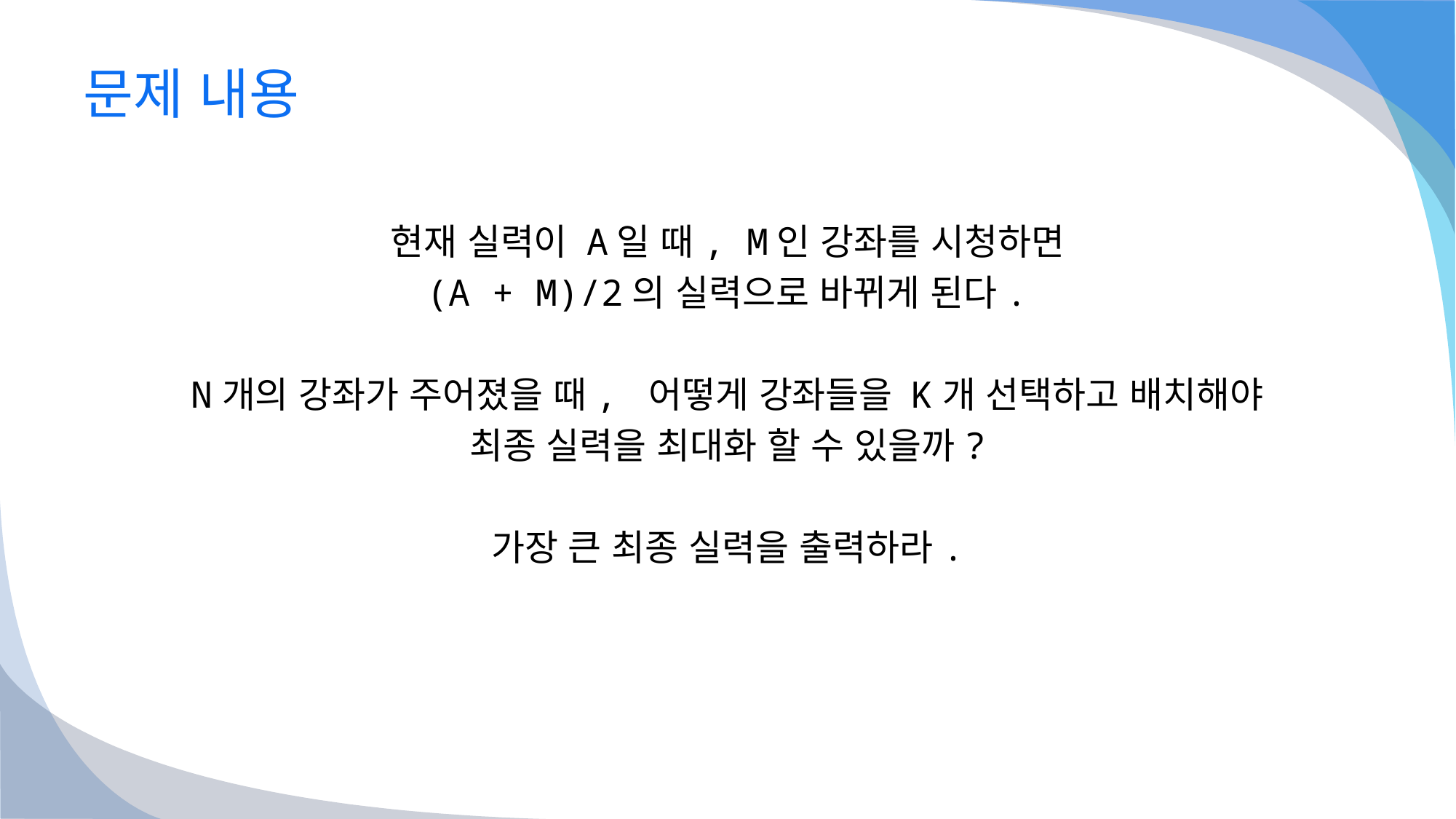

# 문제 내용

현재 실력이 A일 때, M인 강좌를 시청하면
(A + M)/2의 실력으로 바뀌게 된다.

N개의 강좌가 주어졌을 때, 어떻게 강좌들을 K개 선택하고 배치해야
최종 실력을 최대화 할 수 있을까?

가장 큰 최종 실력을 출력하라.